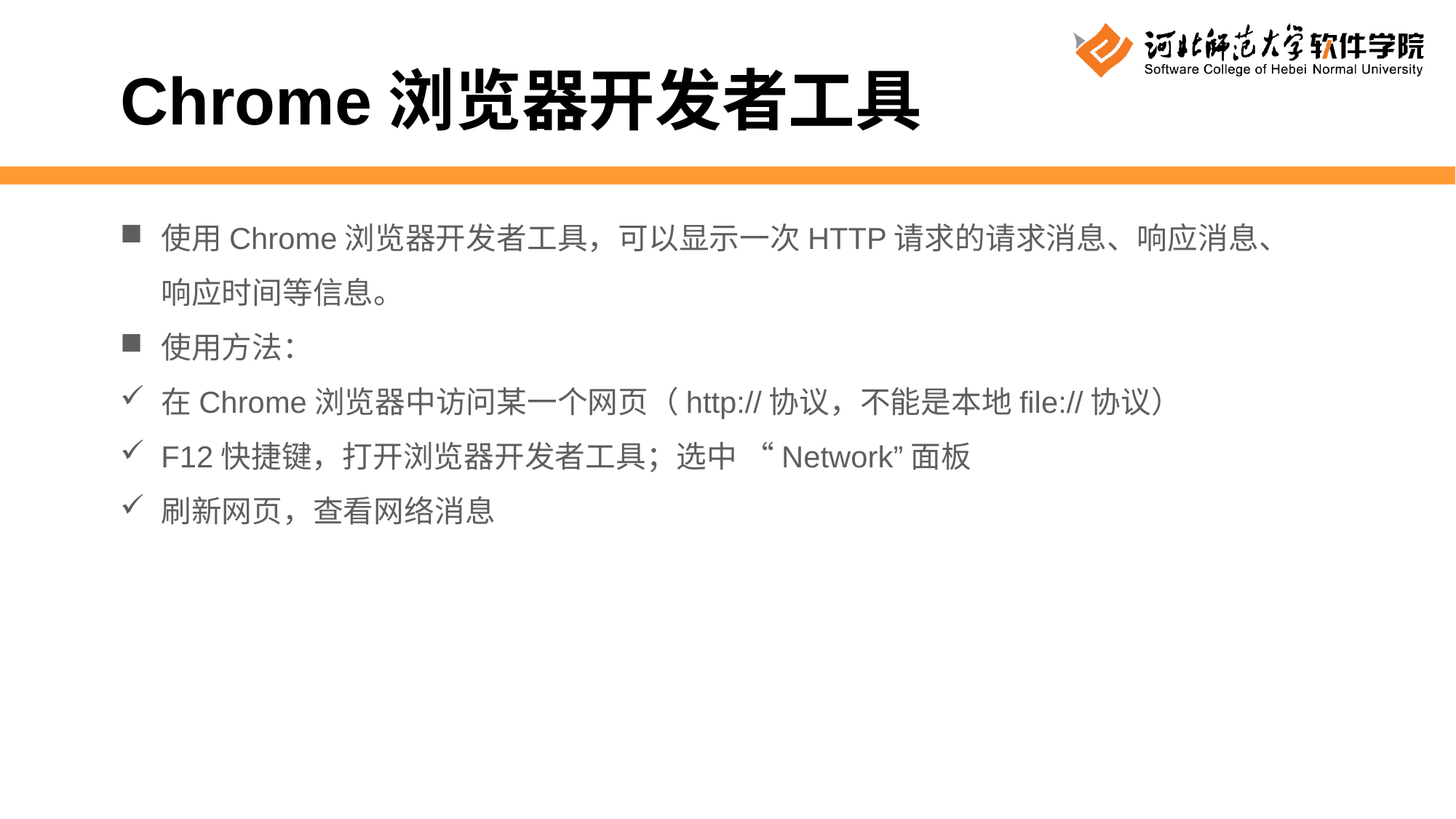

Chrome浏览器开发者工具
使用Chrome浏览器开发者工具，可以显示一次HTTP请求的请求消息、响应消息、响应时间等信息。
使用方法：
在Chrome浏览器中访问某一个网页（http://协议，不能是本地file://协议）
F12快捷键，打开浏览器开发者工具；选中 “Network”面板
刷新网页，查看网络消息